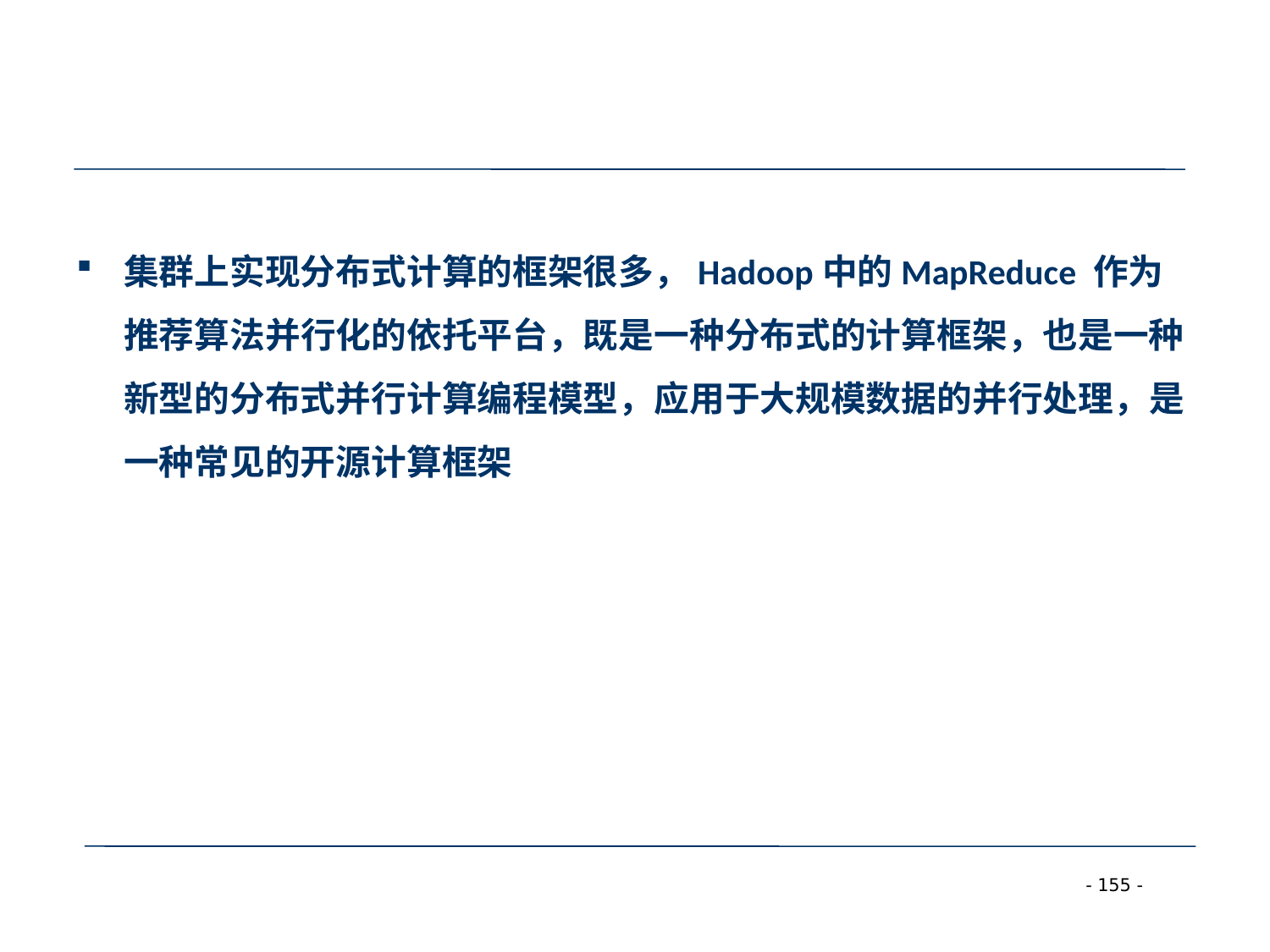

#
集群上实现分布式计算的框架很多，Hadoop中的MapReduce 作为推荐算法并行化的依托平台，既是一种分布式的计算框架，也是一种新型的分布式并行计算编程模型，应用于大规模数据的并行处理，是一种常见的开源计算框架